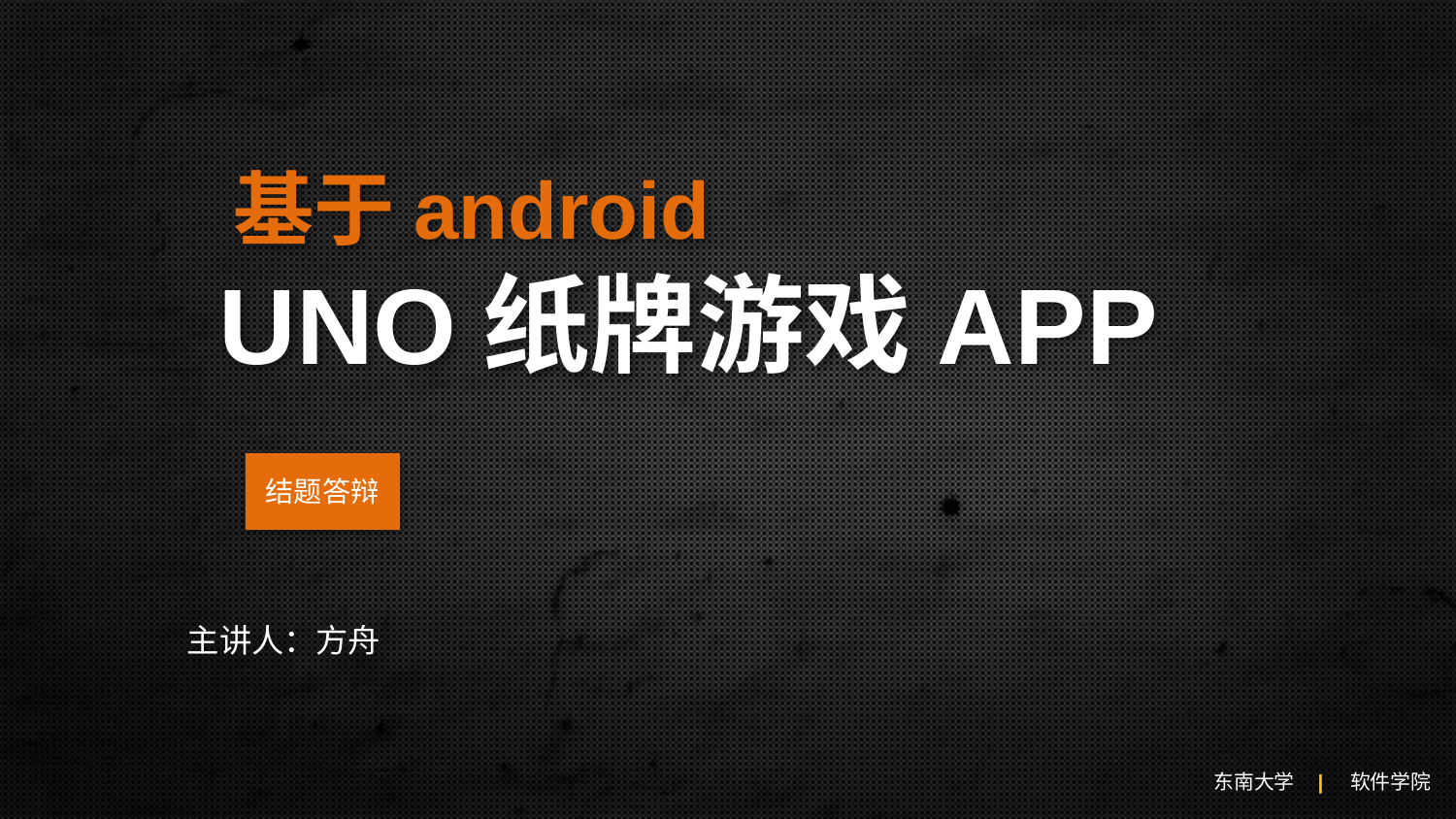

基于android
UNO纸牌游戏APP

结题答辩
主讲人：方舟
东南大学    |    软件学院